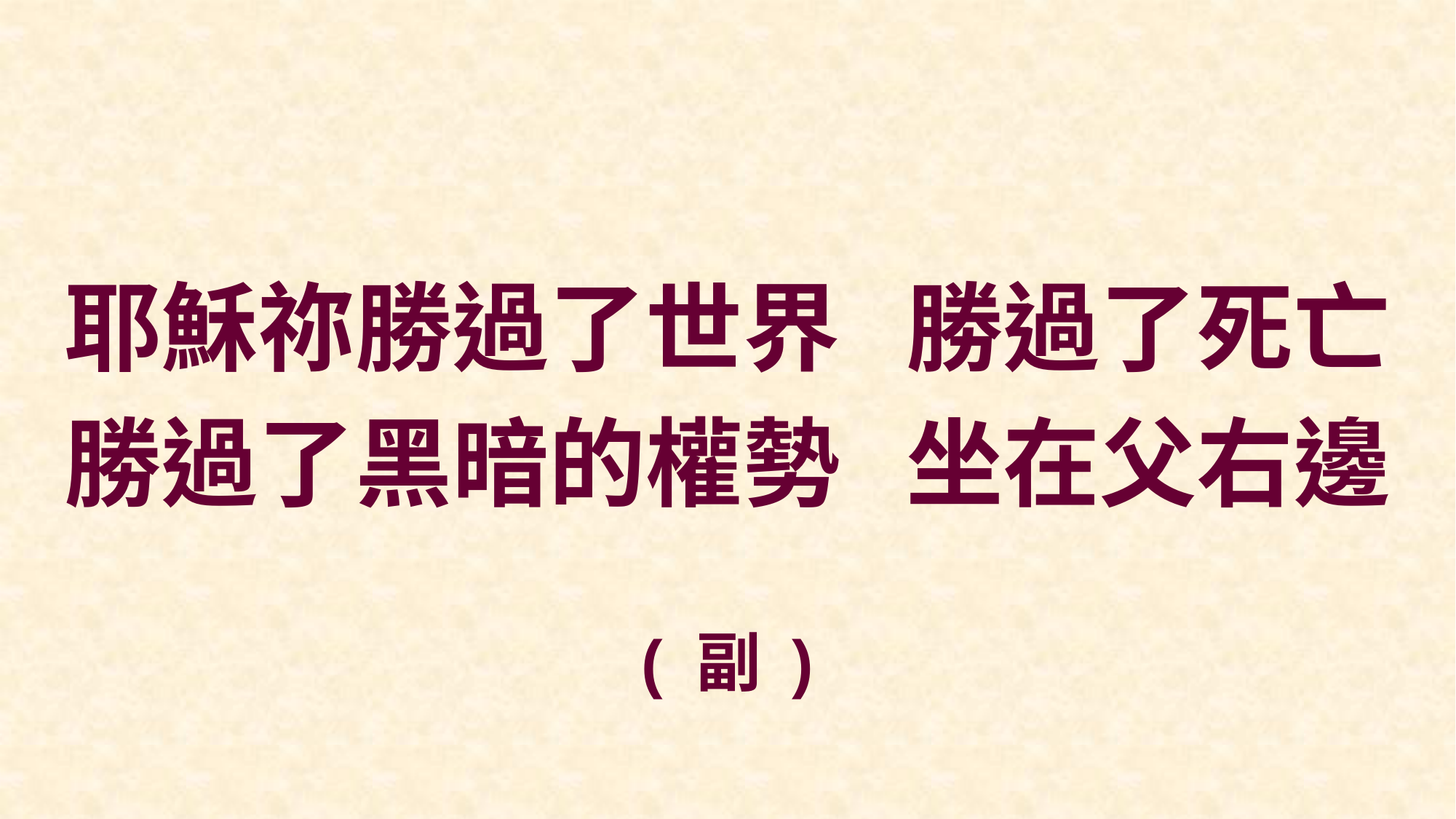

耶穌祢勝過了世界   勝過了死亡
勝過了黑暗的權勢   坐在父右邊
( 副 )